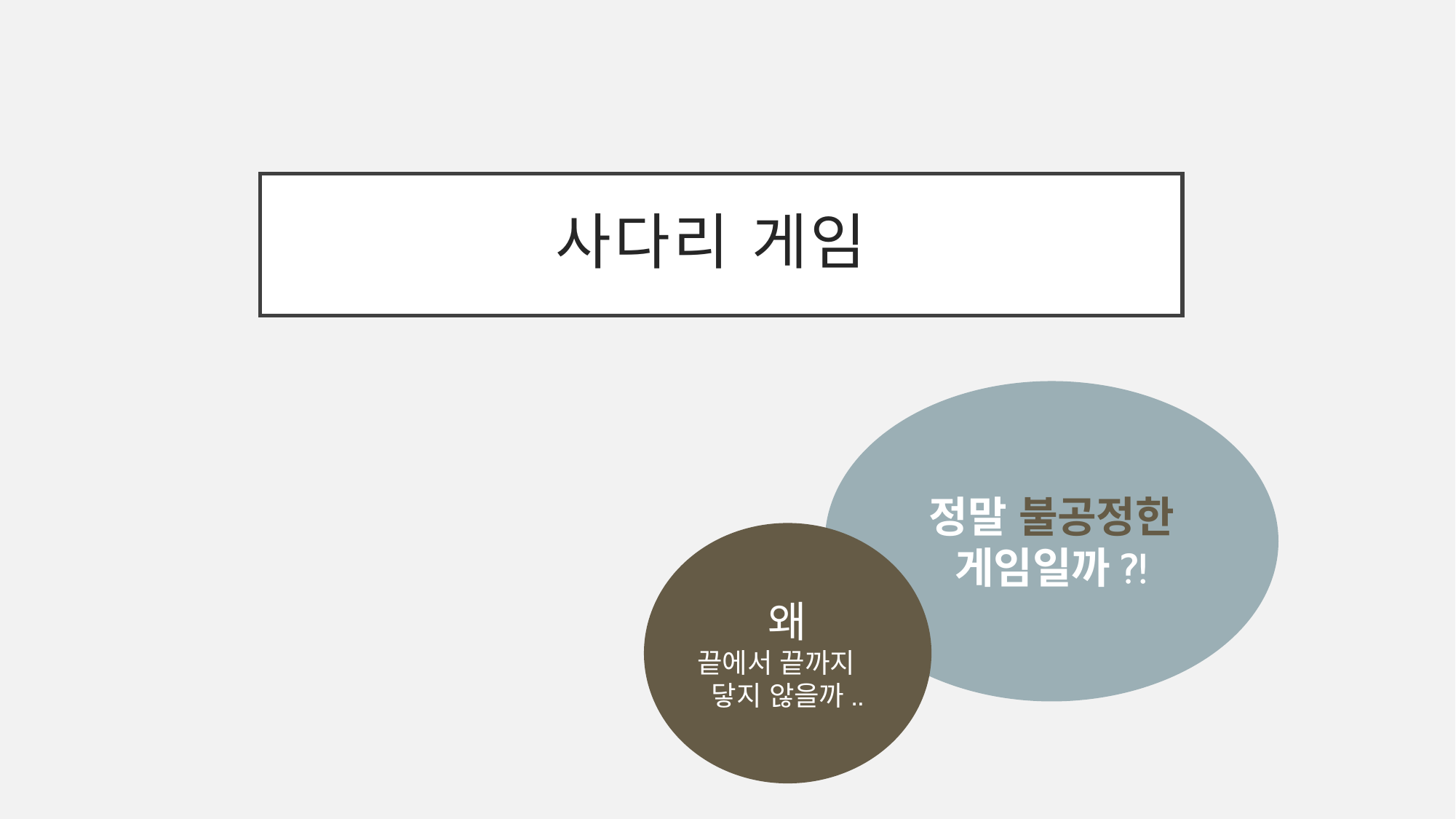

# 사다리 게임
정말 불공정한 게임일까?!
왜
끝에서 끝까지    닿지 않을까..